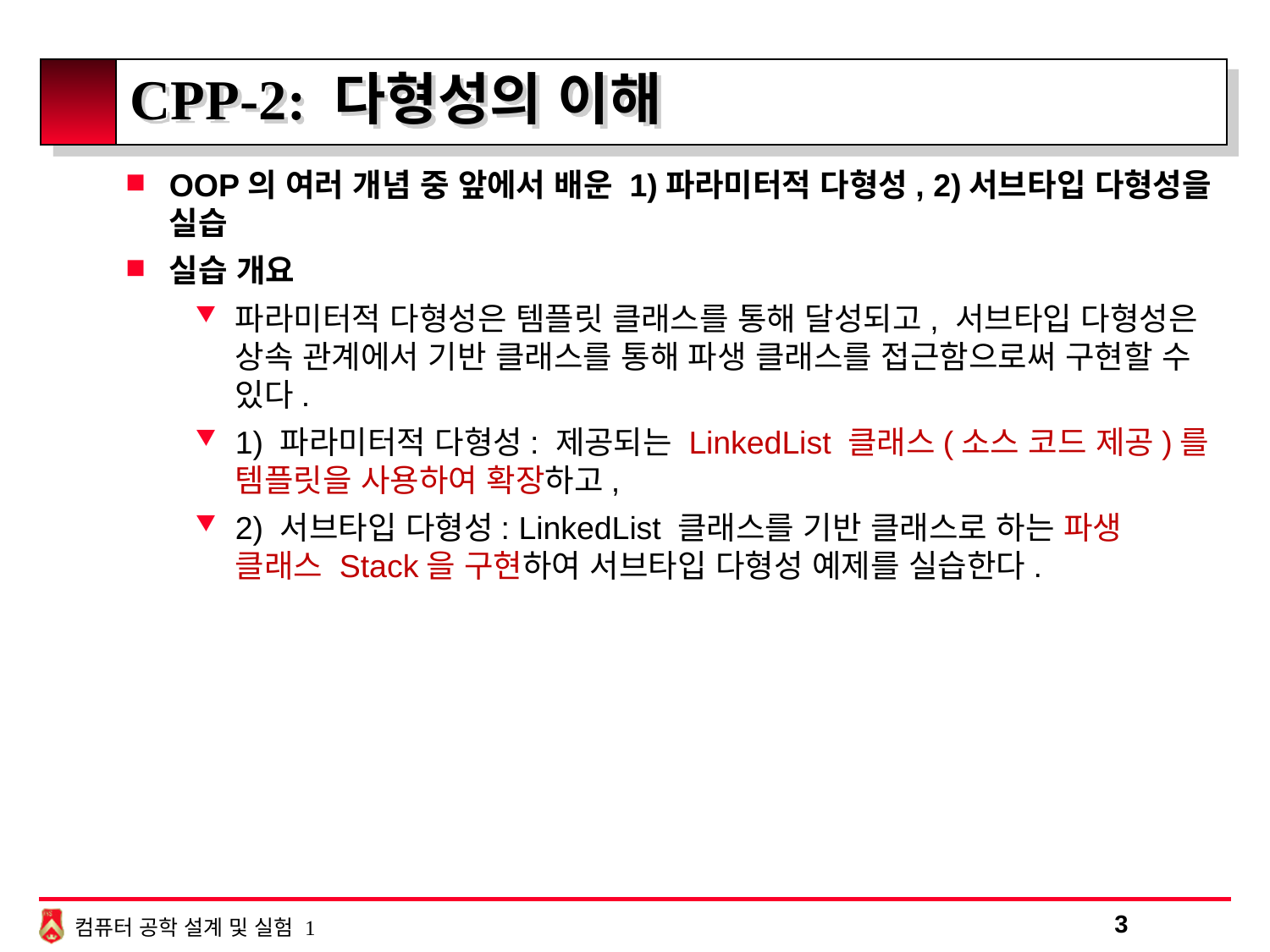

3
# CPP-2: 다형성의 이해
OOP의 여러 개념 중 앞에서 배운 1)파라미터적 다형성, 2)서브타입 다형성을 실습
실습 개요
파라미터적 다형성은 템플릿 클래스를 통해 달성되고, 서브타입 다형성은 상속 관계에서 기반 클래스를 통해 파생 클래스를 접근함으로써 구현할 수 있다.
1) 파라미터적 다형성: 제공되는 LinkedList 클래스(소스 코드 제공)를 템플릿을 사용하여 확장하고,
2) 서브타입 다형성: LinkedList 클래스를 기반 클래스로 하는 파생 클래스 Stack을 구현하여 서브타입 다형성 예제를 실습한다.
Dept. of Computer Science, Sogang Univ.